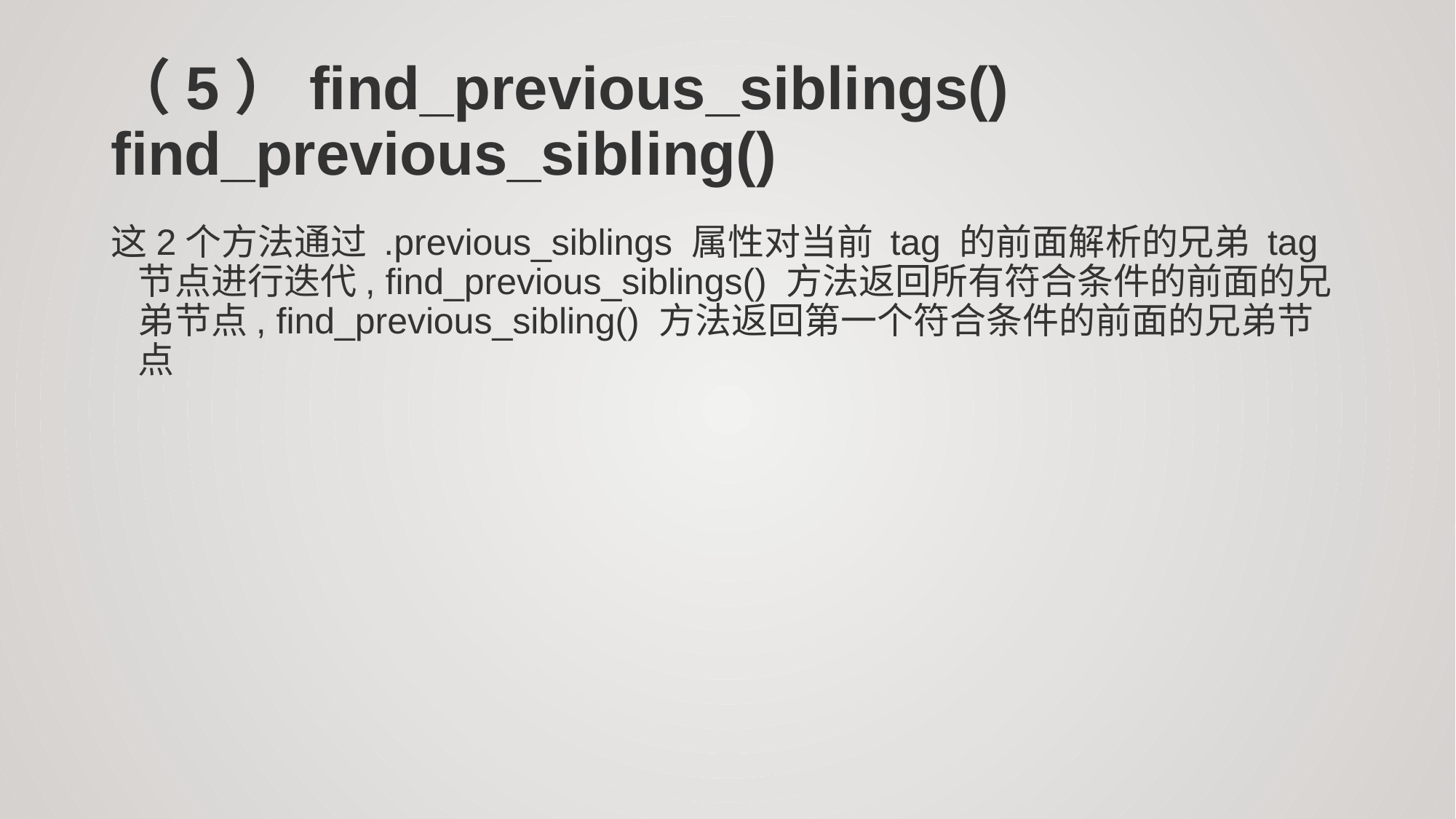

# （5）find_previous_siblings() find_previous_sibling()
这2个方法通过 .previous_siblings 属性对当前 tag 的前面解析的兄弟 tag 节点进行迭代, find_previous_siblings() 方法返回所有符合条件的前面的兄弟节点, find_previous_sibling() 方法返回第一个符合条件的前面的兄弟节点